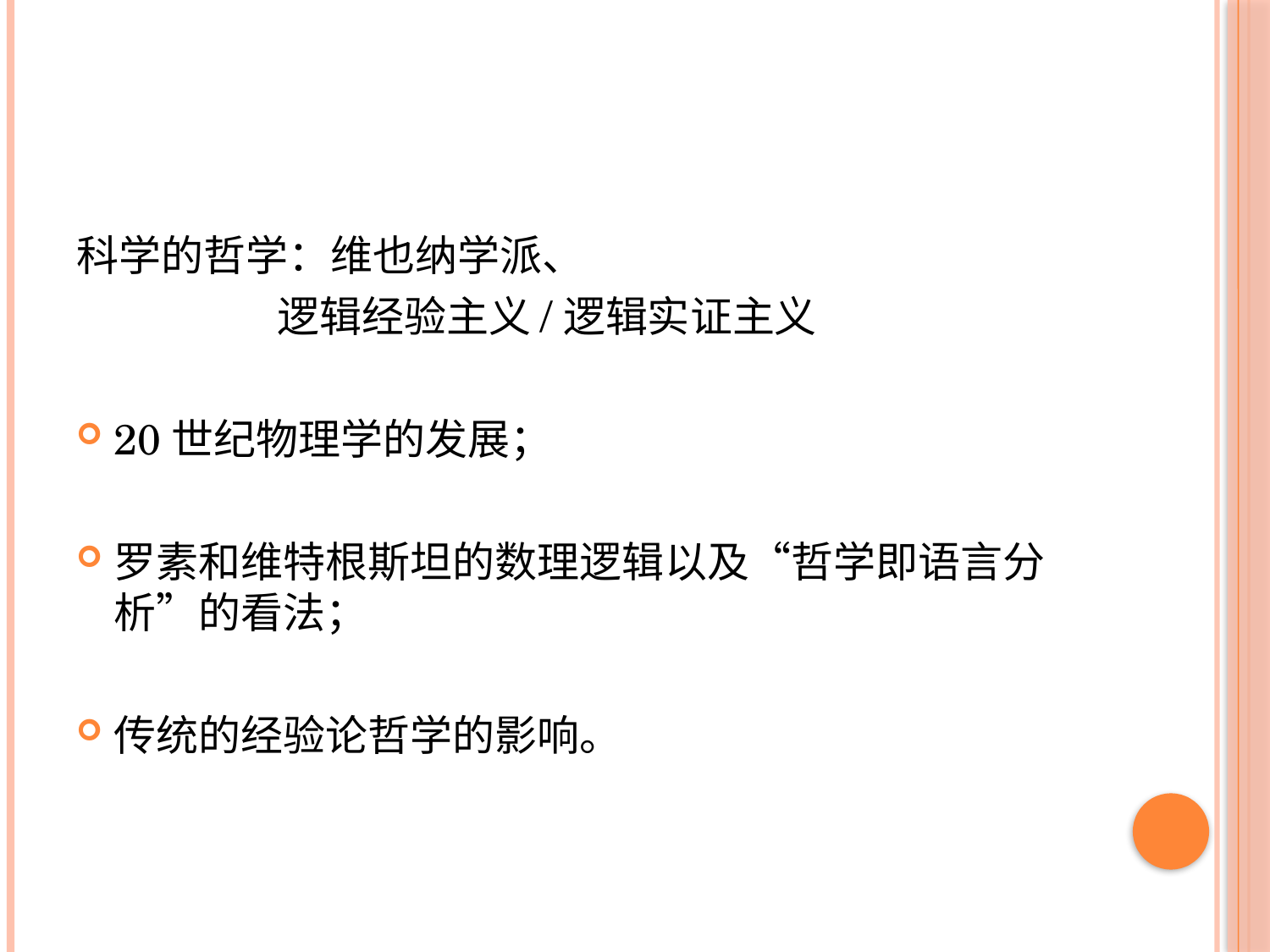

#
科学的哲学：维也纳学派、
                    逻辑经验主义/逻辑实证主义

20世纪物理学的发展；

罗素和维特根斯坦的数理逻辑以及“哲学即语言分析”的看法；

传统的经验论哲学的影响。